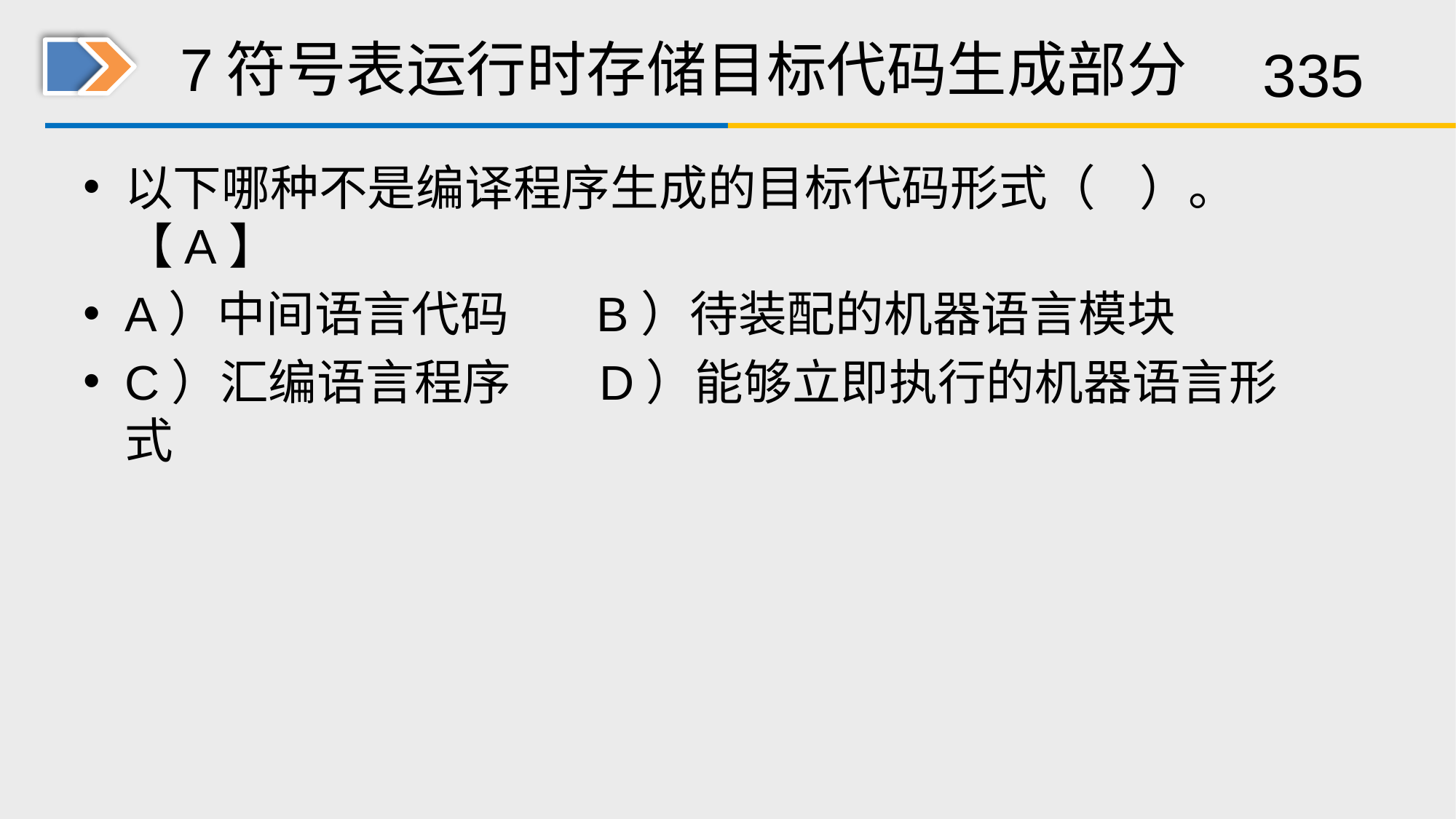

# 7符号表运行时存储目标代码生成部分
335
以下哪种不是编译程序生成的目标代码形式（    ）。【A】
A）中间语言代码       B）待装配的机器语言模块
C）汇编语言程序       D）能够立即执行的机器语言形式